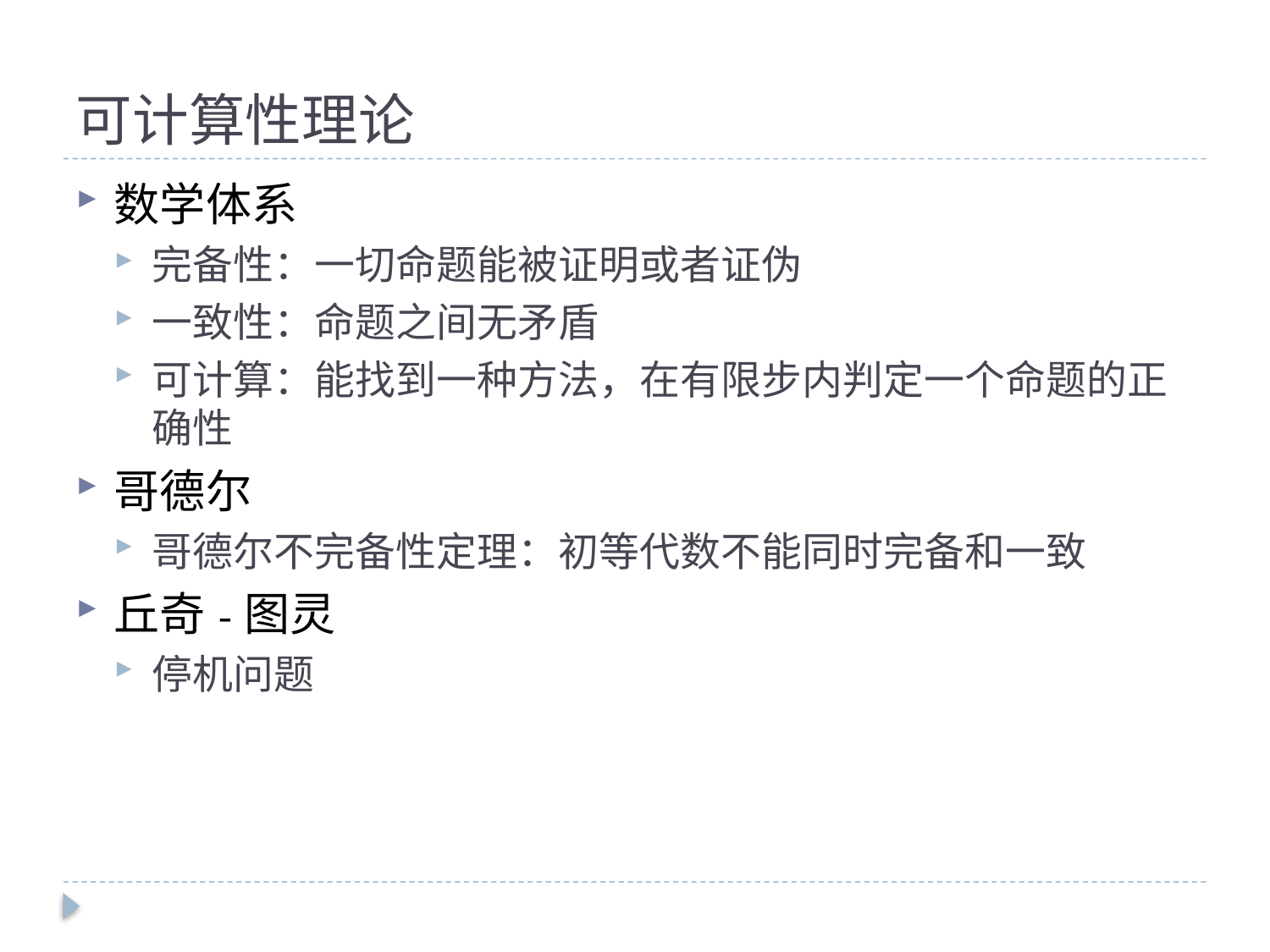

# 可计算性理论
数学体系
完备性：一切命题能被证明或者证伪
一致性：命题之间无矛盾
可计算：能找到一种方法，在有限步内判定一个命题的正确性
哥德尔
哥德尔不完备性定理：初等代数不能同时完备和一致
丘奇-图灵
停机问题